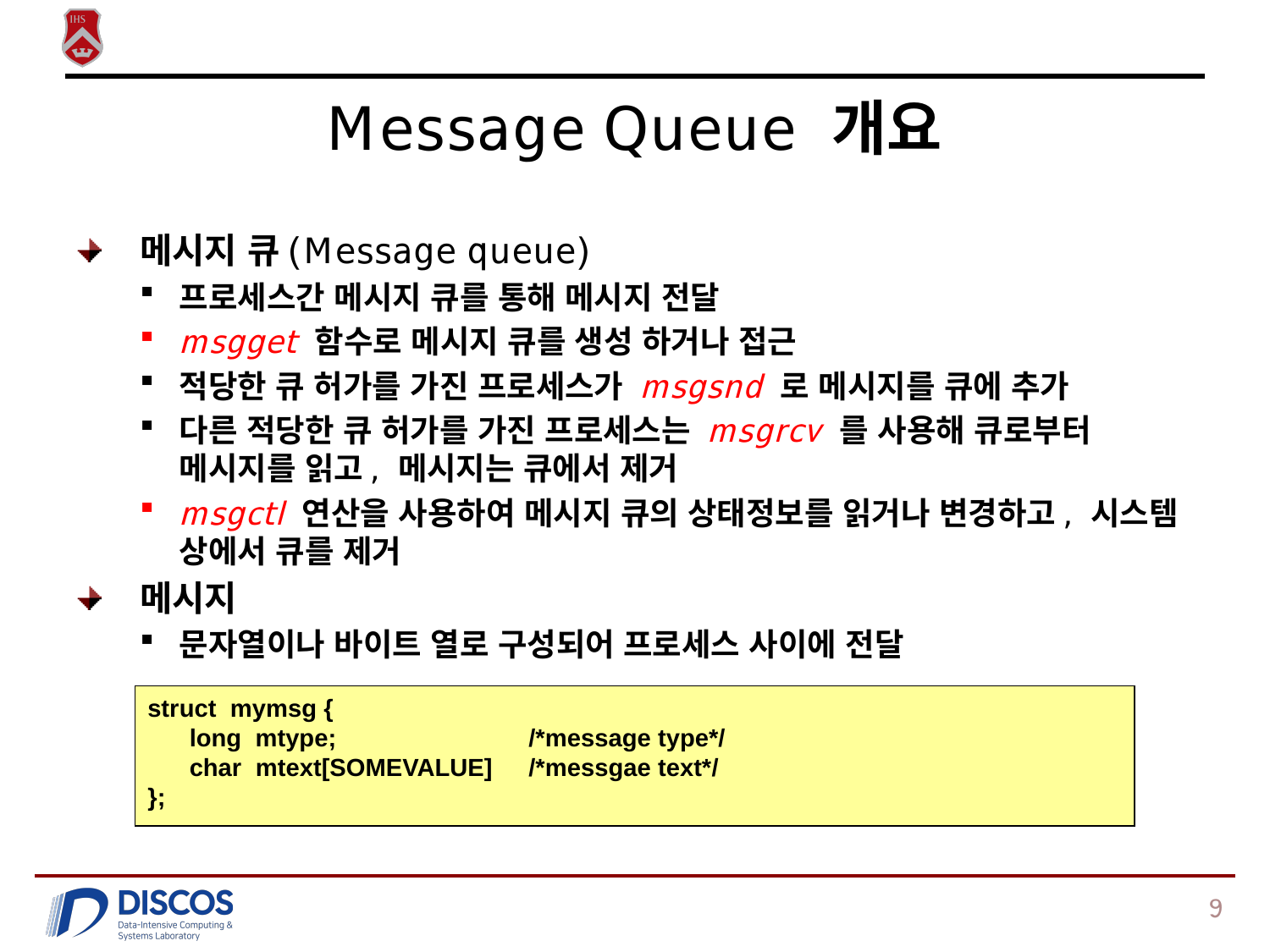

# Message Queue 개요
메시지 큐(Message queue)
프로세스간 메시지 큐를 통해 메시지 전달
msgget 함수로 메시지 큐를 생성 하거나 접근
적당한 큐 허가를 가진 프로세스가 msgsnd 로 메시지를 큐에 추가
다른 적당한 큐 허가를 가진 프로세스는 msgrcv 를 사용해 큐로부터 메시지를 읽고, 메시지는 큐에서 제거
msgctl 연산을 사용하여 메시지 큐의 상태정보를 읽거나 변경하고, 시스템 상에서 큐를 제거
메시지
문자열이나 바이트 열로 구성되어 프로세스 사이에 전달

struct  mymsg {
      long  mtype;		/*message type*/
      char  mtext[SOMEVALUE]  	/*messgae text*/
};
9